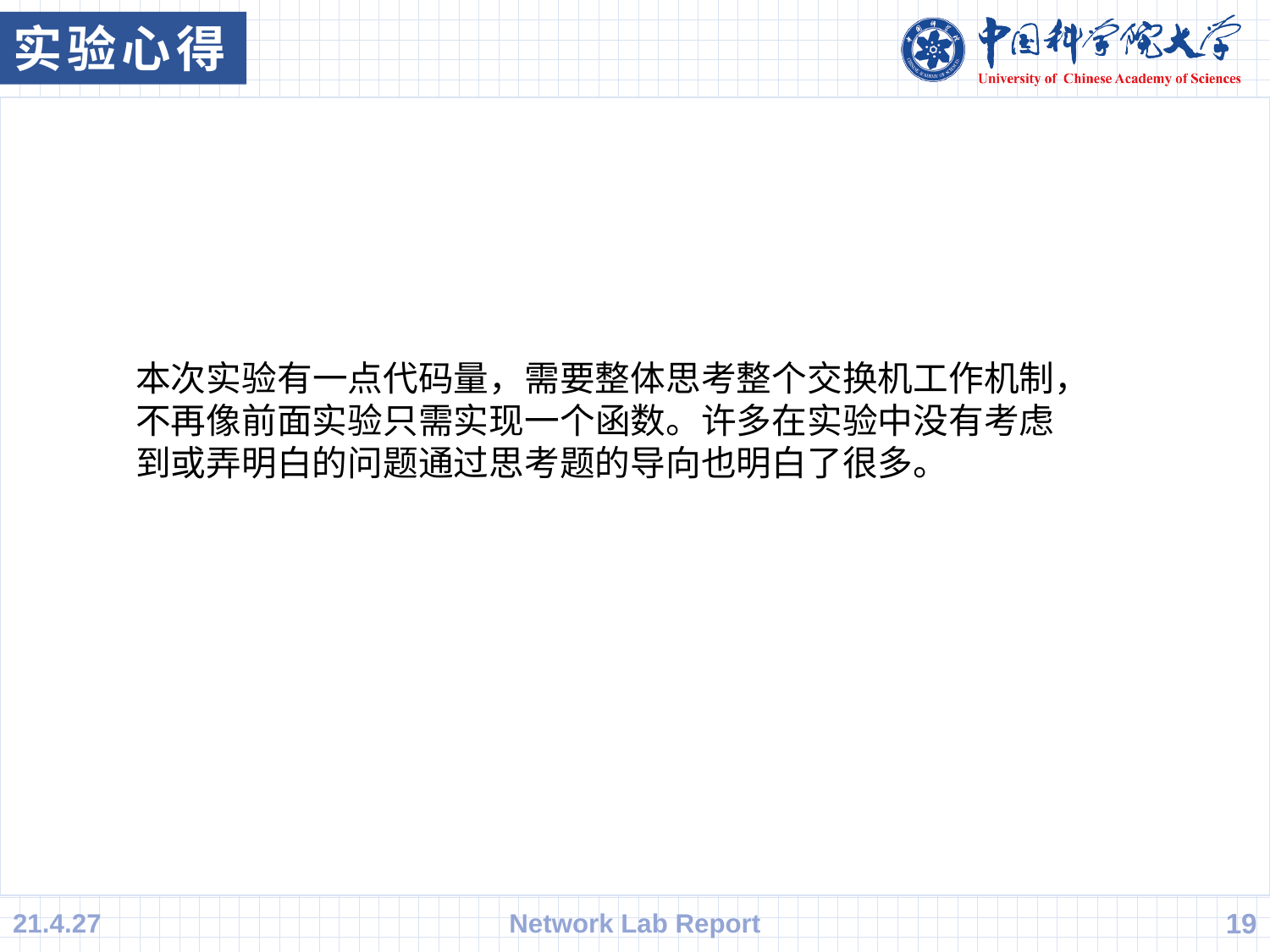

实验心得
本次实验有一点代码量，需要整体思考整个交换机工作机制，不再像前面实验只需实现一个函数。许多在实验中没有考虑到或弄明白的问题通过思考题的导向也明白了很多。
21.4.27
Network Lab Report
19